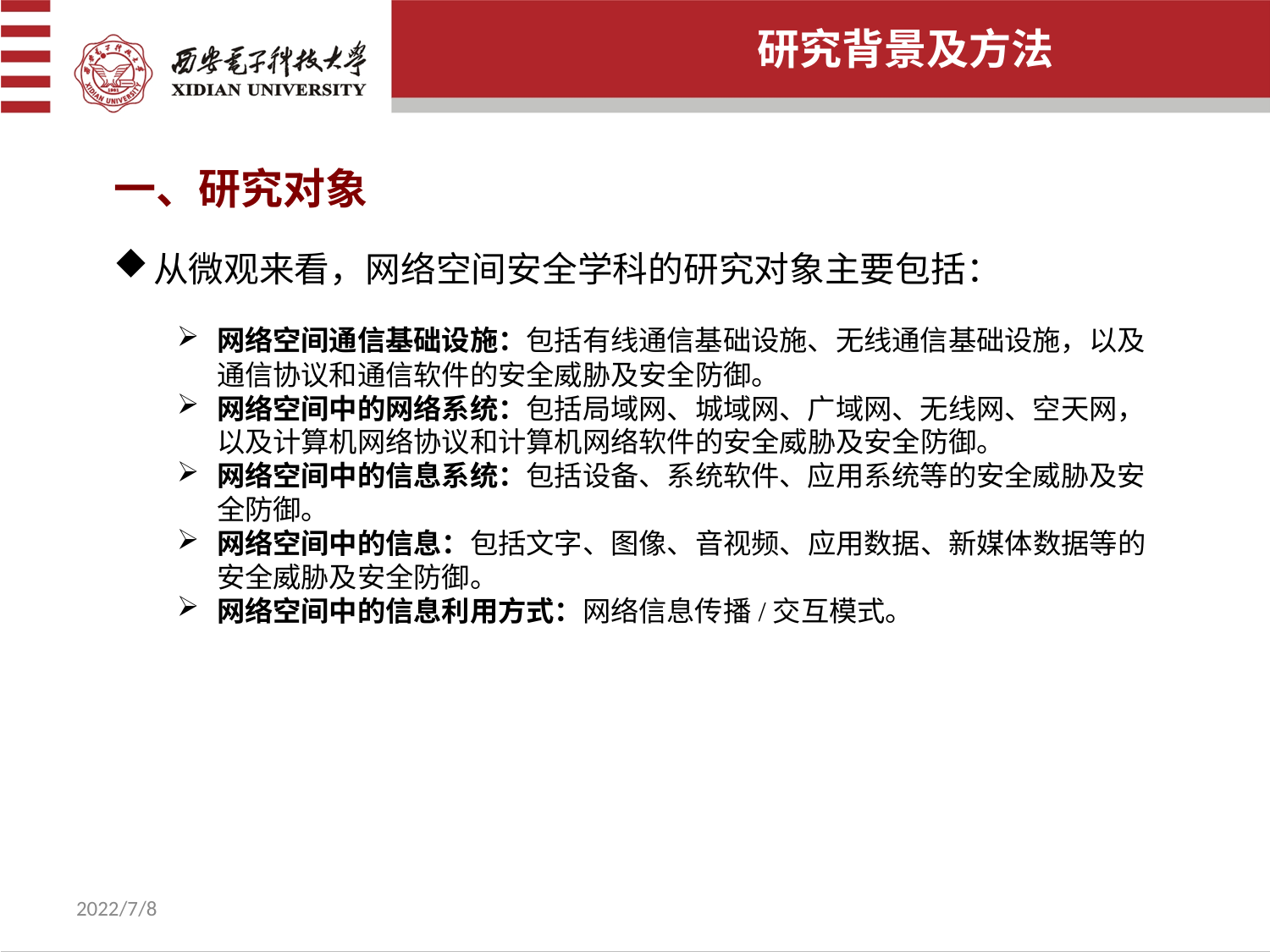

研究背景及方法
一、研究对象

从微观来看，网络空间安全学科的研究对象主要包括：

网络空间通信基础设施：包括有线通信基础设施、无线通信基础设施，以及通信协议和通信软件的安全威胁及安全防御。
网络空间中的网络系统：包括局域网、城域网、广域网、无线网、空天网，以及计算机网络协议和计算机网络软件的安全威胁及安全防御。
网络空间中的信息系统：包括设备、系统软件、应用系统等的安全威胁及安全防御。
网络空间中的信息：包括文字、图像、音视频、应用数据、新媒体数据等的安全威胁及安全防御。
网络空间中的信息利用方式：网络信息传播/交互模式。

2022/7/8